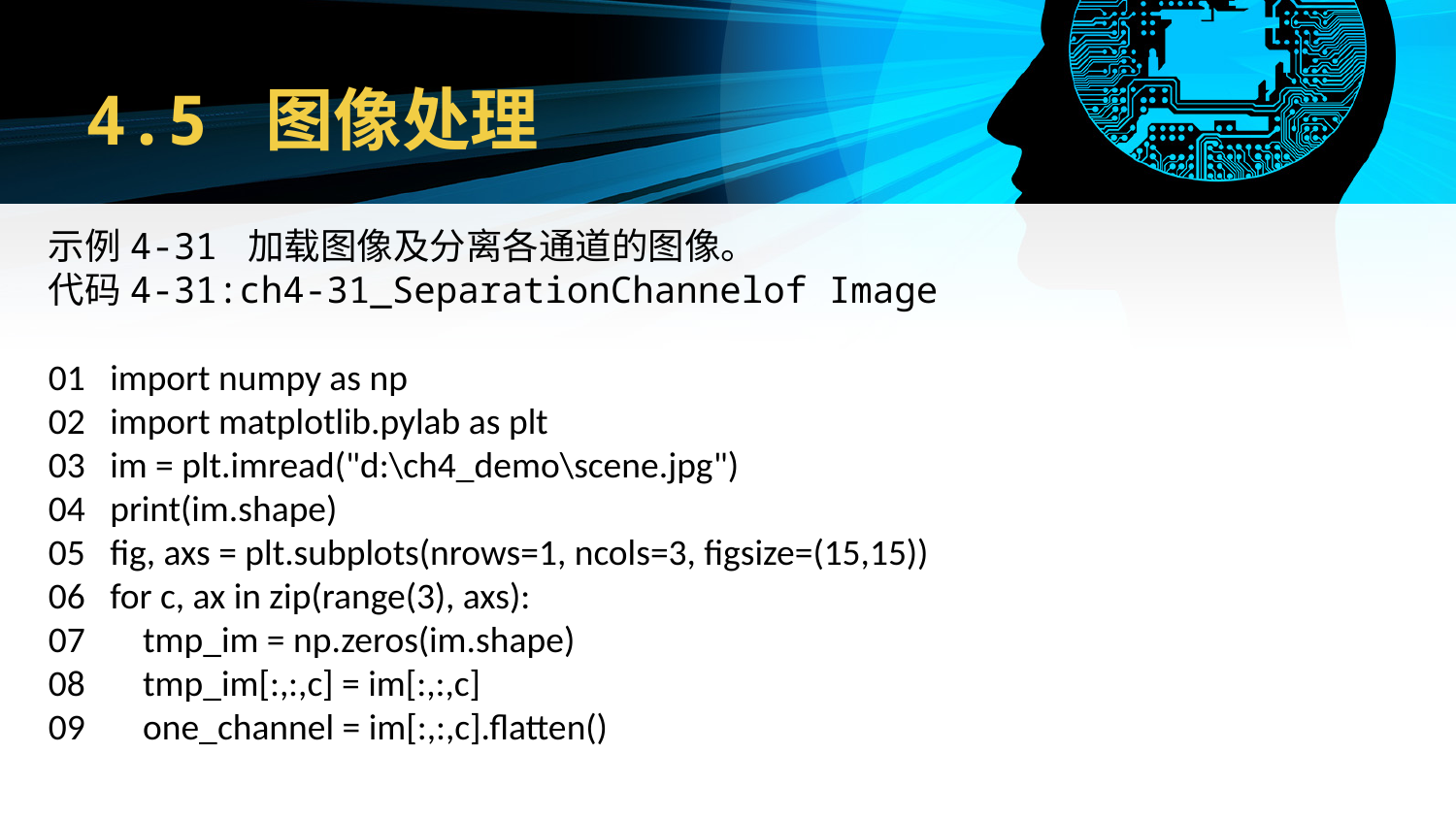

# 4.5 图像处理
示例4-31 加载图像及分离各通道的图像。
代码4-31:ch4-31_SeparationChannelof Image

01   import numpy as np
02   import matplotlib.pylab as plt
03   im = plt.imread("d:\ch4_demo\scene.jpg")
04   print(im.shape)
05   fig, axs = plt.subplots(nrows=1, ncols=3, figsize=(15,15))
06   for c, ax in zip(range(3), axs):
07       tmp_im = np.zeros(im.shape)
08       tmp_im[:,:,c] = im[:,:,c]
09       one_channel = im[:,:,c].flatten()